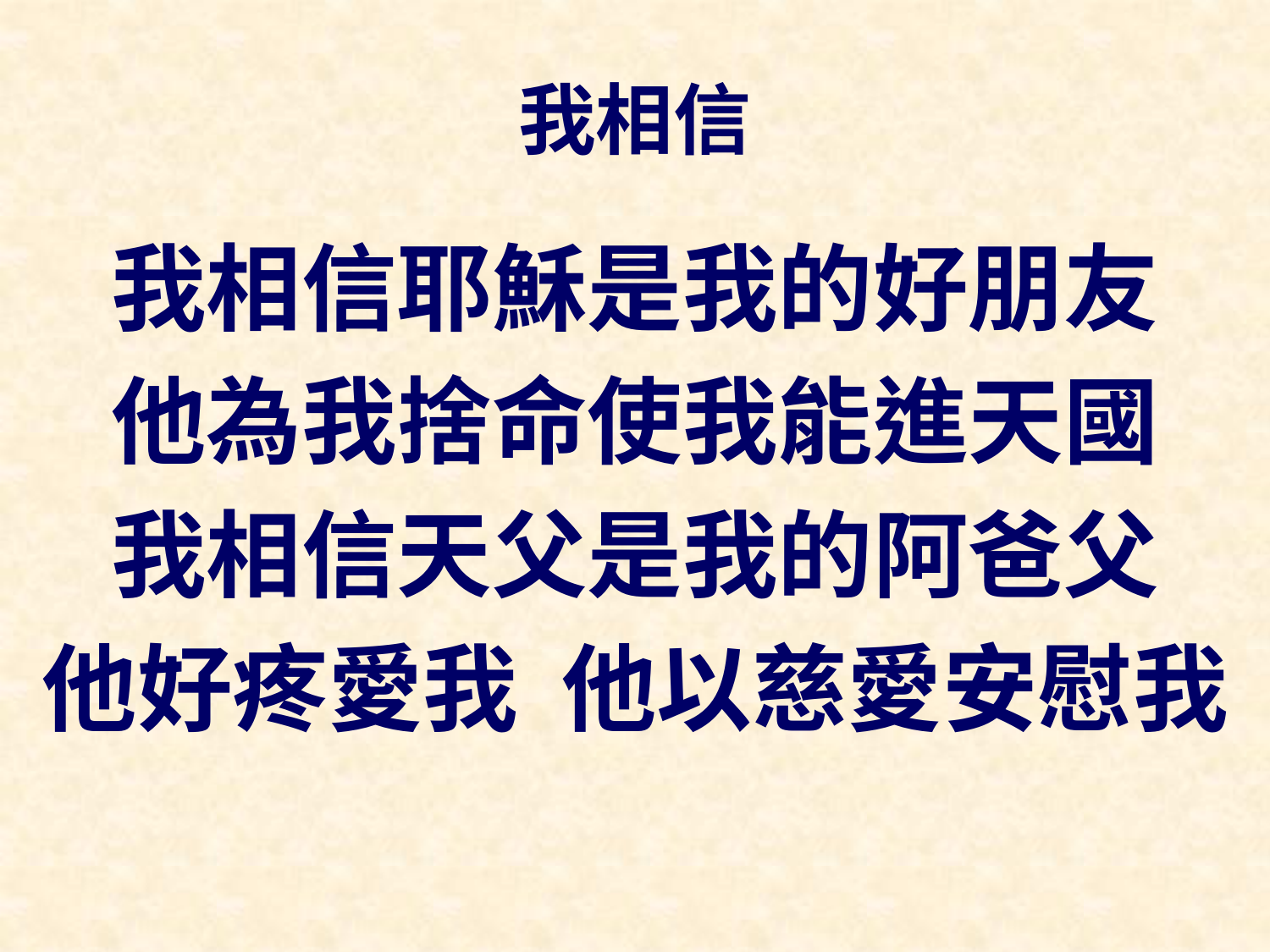

# 我相信
我相信耶穌是我的好朋友
他為我捨命使我能進天國
我相信天父是我的阿爸父
他好疼愛我  他以慈愛安慰我